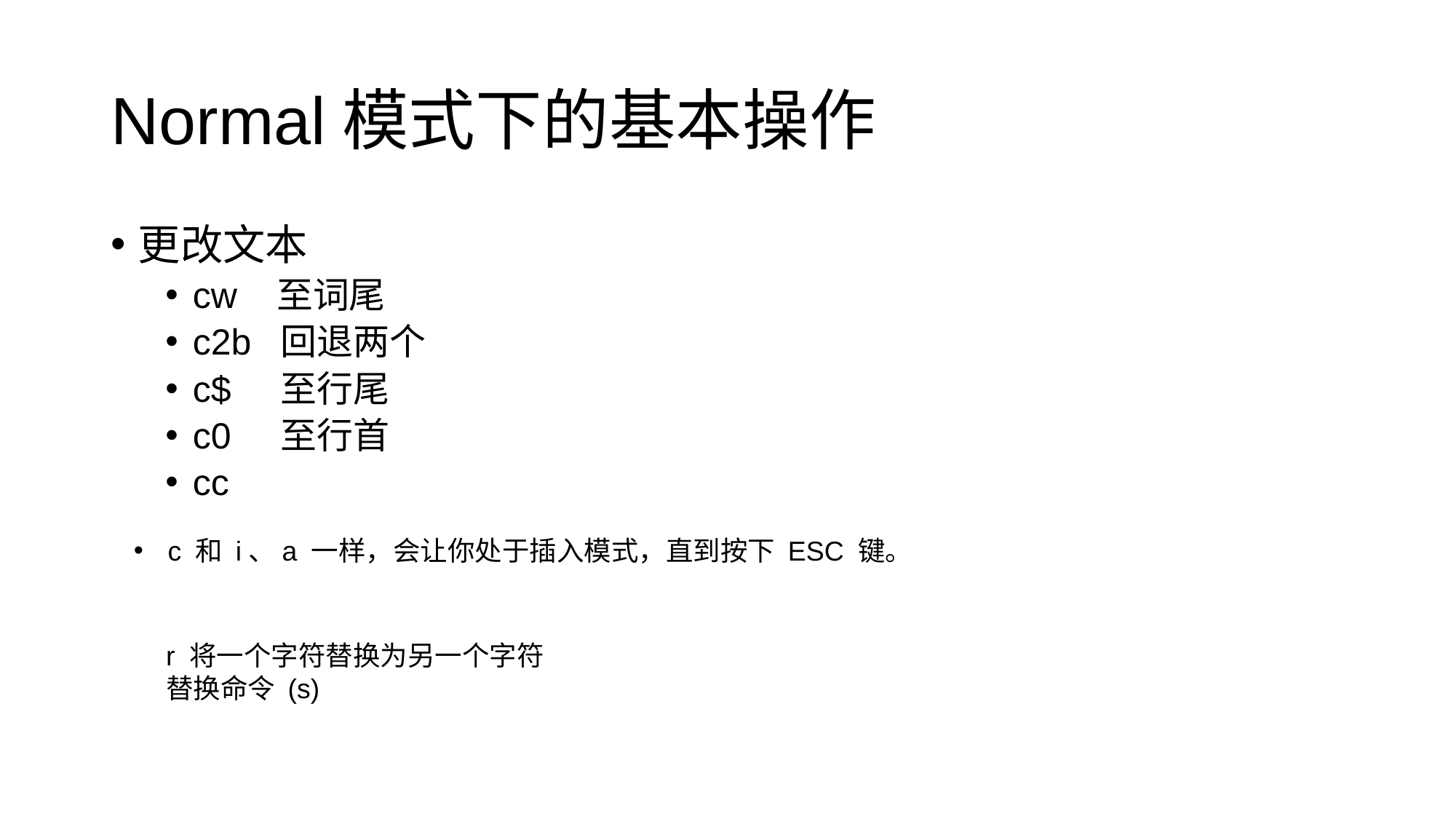

# Normal模式下的基本操作
更改文本
cw   至词尾
c2b  回退两个
c$    至行尾
c0    至行首
cc
c 和 i、a 一样，会让你处于插入模式，直到按下 ESC 键。
r 将一个字符替换为另一个字符
替换命令 (s)